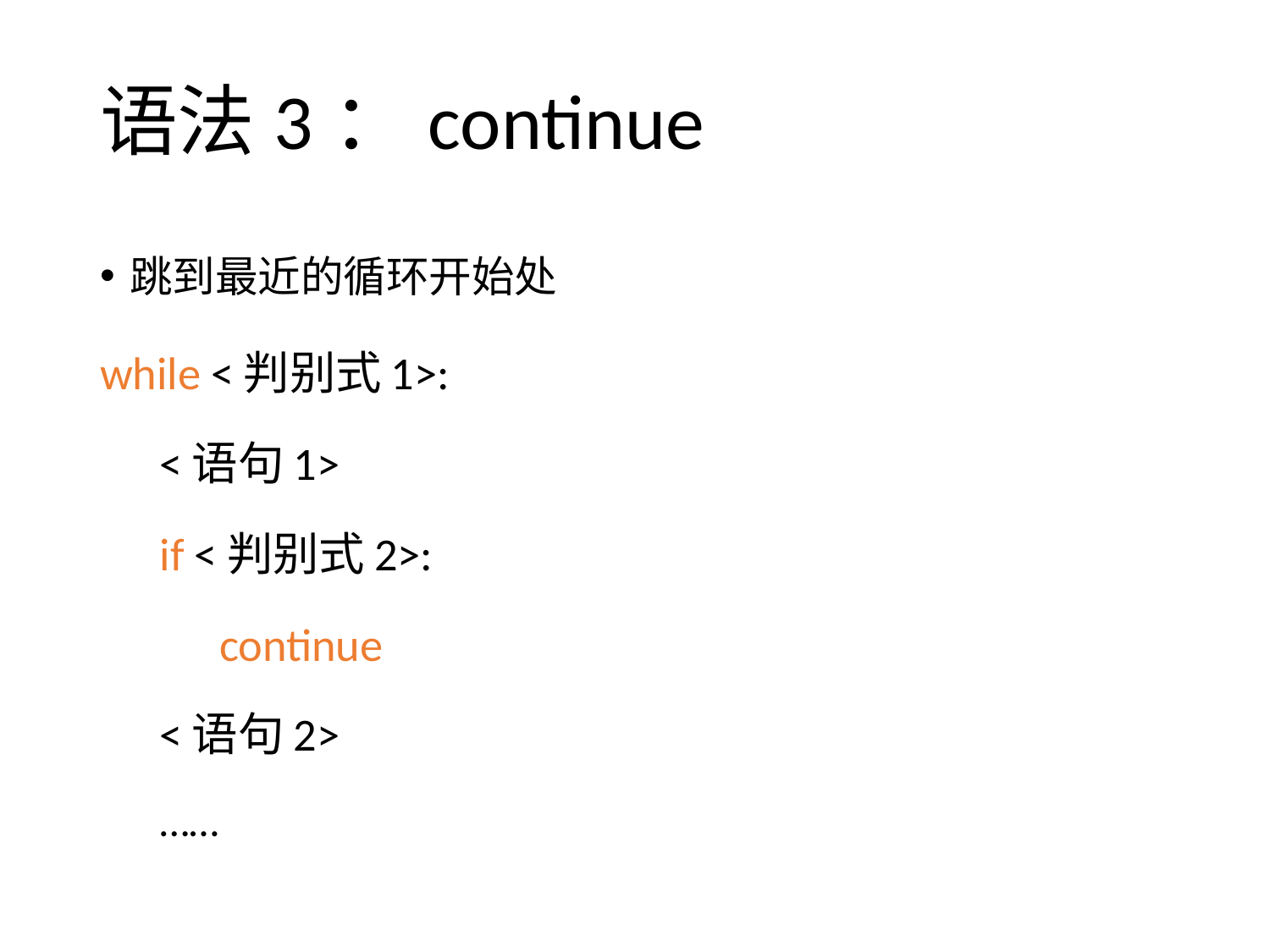

# 语法3：continue
跳到最近的循环开始处
while <判别式1>:
<语句1>
if <判别式2>:
continue
<语句2>
……